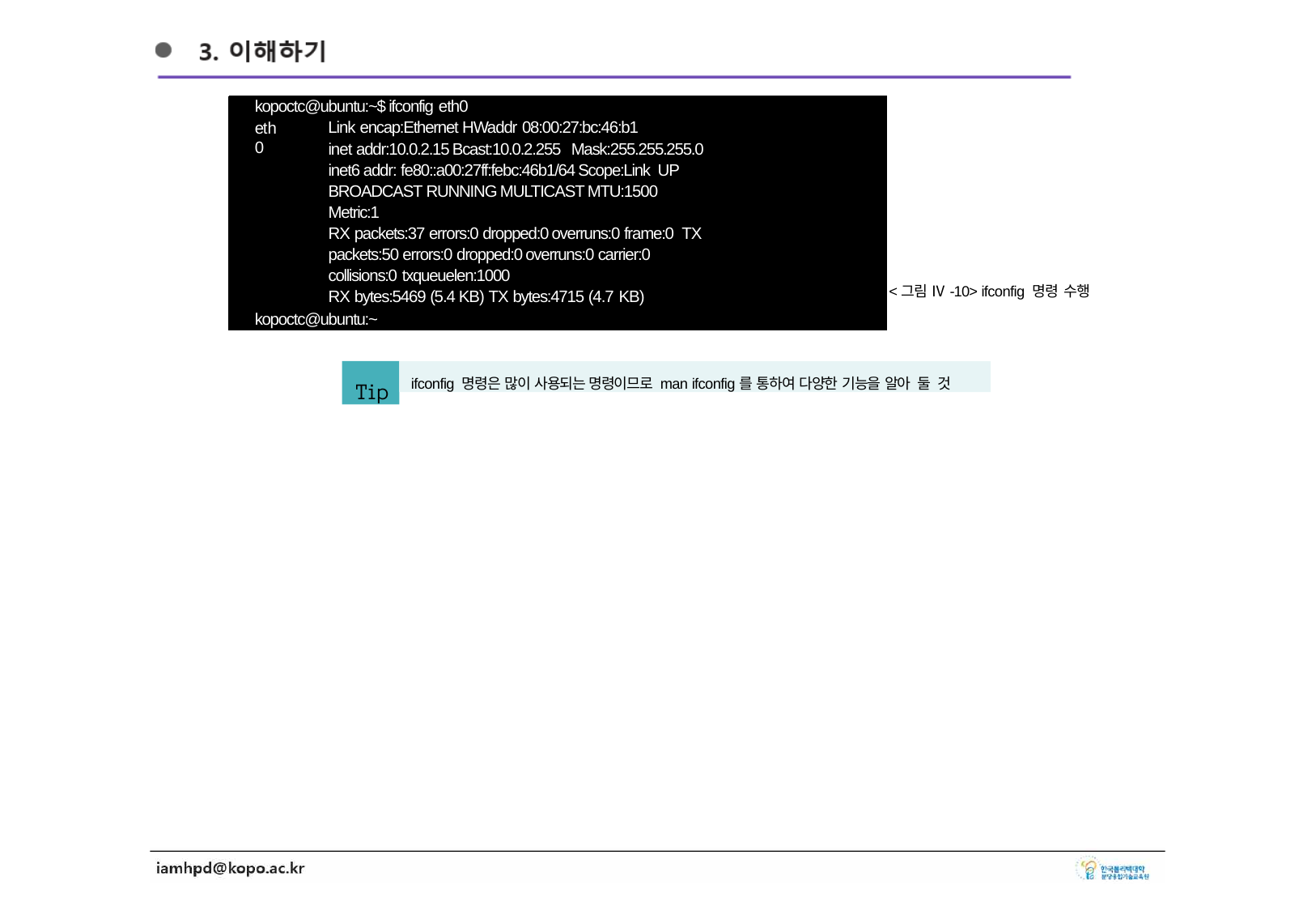

kopoctc@ubuntu:~$ ifconfig eth0

Link encap:Ethernet HWaddr 08:00:27:bc:46:b1
inet addr:10.0.2.15 Bcast:10.0.2.255 Mask:255.255.255.0
inet6 addr: fe80::a00:27ff:febc:46b1/64 Scope:Link  UP BROADCAST RUNNING MULTICAST MTU:1500 Metric:1
RX packets:37 errors:0 dropped:0 overruns:0 frame:0  TX packets:50 errors:0 dropped:0 overruns:0 carrier:0  collisions:0 txqueuelen:1000
RX bytes:5469 (5.4 KB) TX bytes:4715 (4.7 KB)
eth0
<그림 Ⅳ-10> ifconfig 명령 수행
kopoctc@ubuntu:~$

Tip
ifconfig 명령은 많이 사용되는 명령이므로 man ifconfig를 통하여 다양한 기능을 알아  둘 것